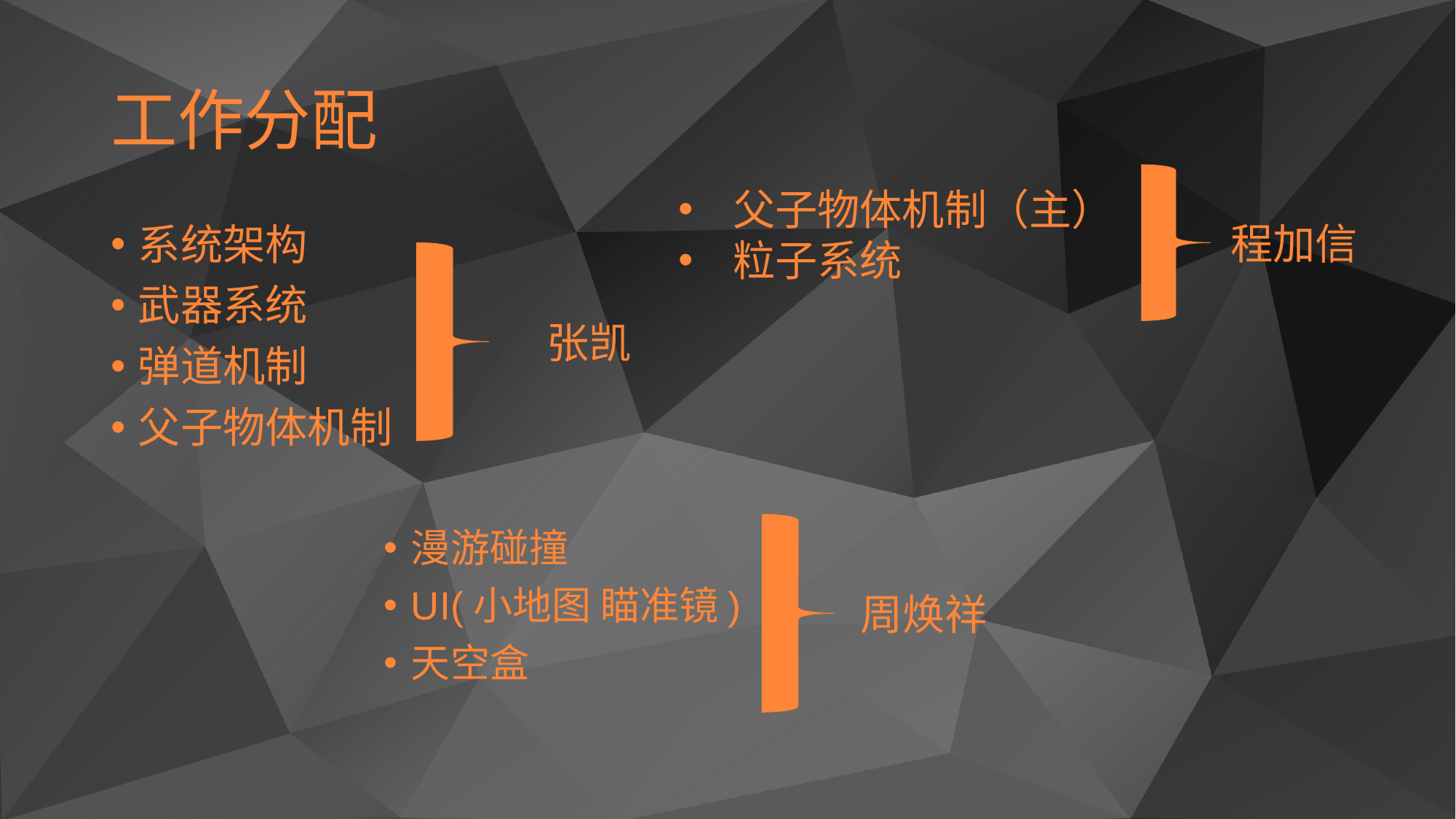

# 工作分配

父子物体机制（主）
粒子系统
程加信
系统架构
武器系统
弹道机制
父子物体机制

漫游碰撞
UI(小地图 瞄准镜)
天空盒

张凯

周焕祥